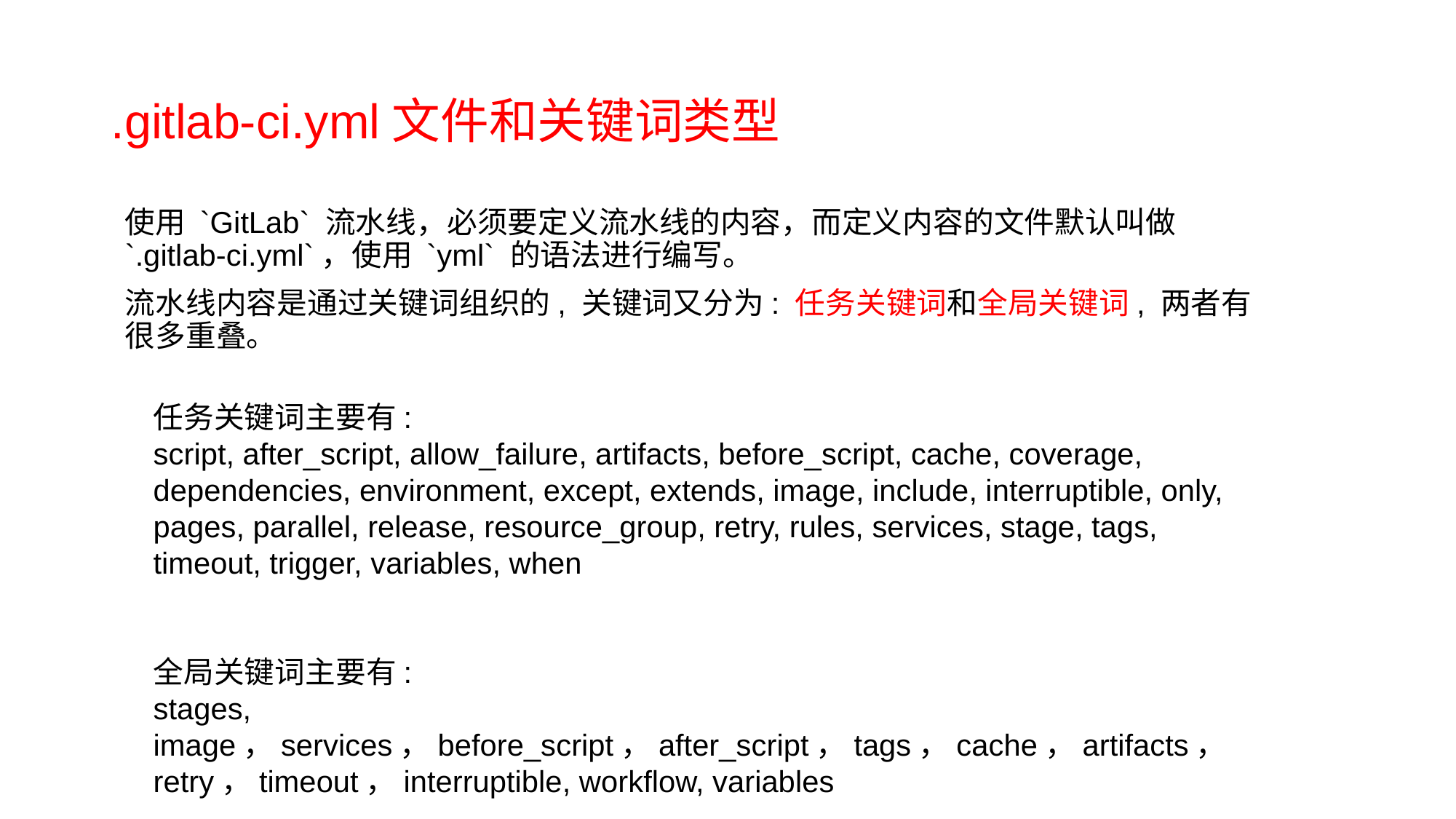

# .gitlab-ci.yml文件和关键词类型
使用 `GitLab` 流水线，必须要定义流水线的内容，而定义内容的文件默认叫做 `.gitlab-ci.yml`，使用 `yml` 的语法进行编写。
流水线内容是通过关键词组织的, 关键词又分为: 任务关键词和全局关键词, 两者有很多重叠。
任务关键词主要有:
script, after_script, allow_failure, artifacts, before_script, cache, coverage, dependencies, environment, except, extends, image, include, interruptible, only, pages, parallel, release, resource_group, retry, rules, services, stage, tags, timeout, trigger, variables, when

全局关键词主要有:
stages, image，services，before_script，after_script，tags，cache，artifacts，retry，timeout，interruptible, workflow, variables